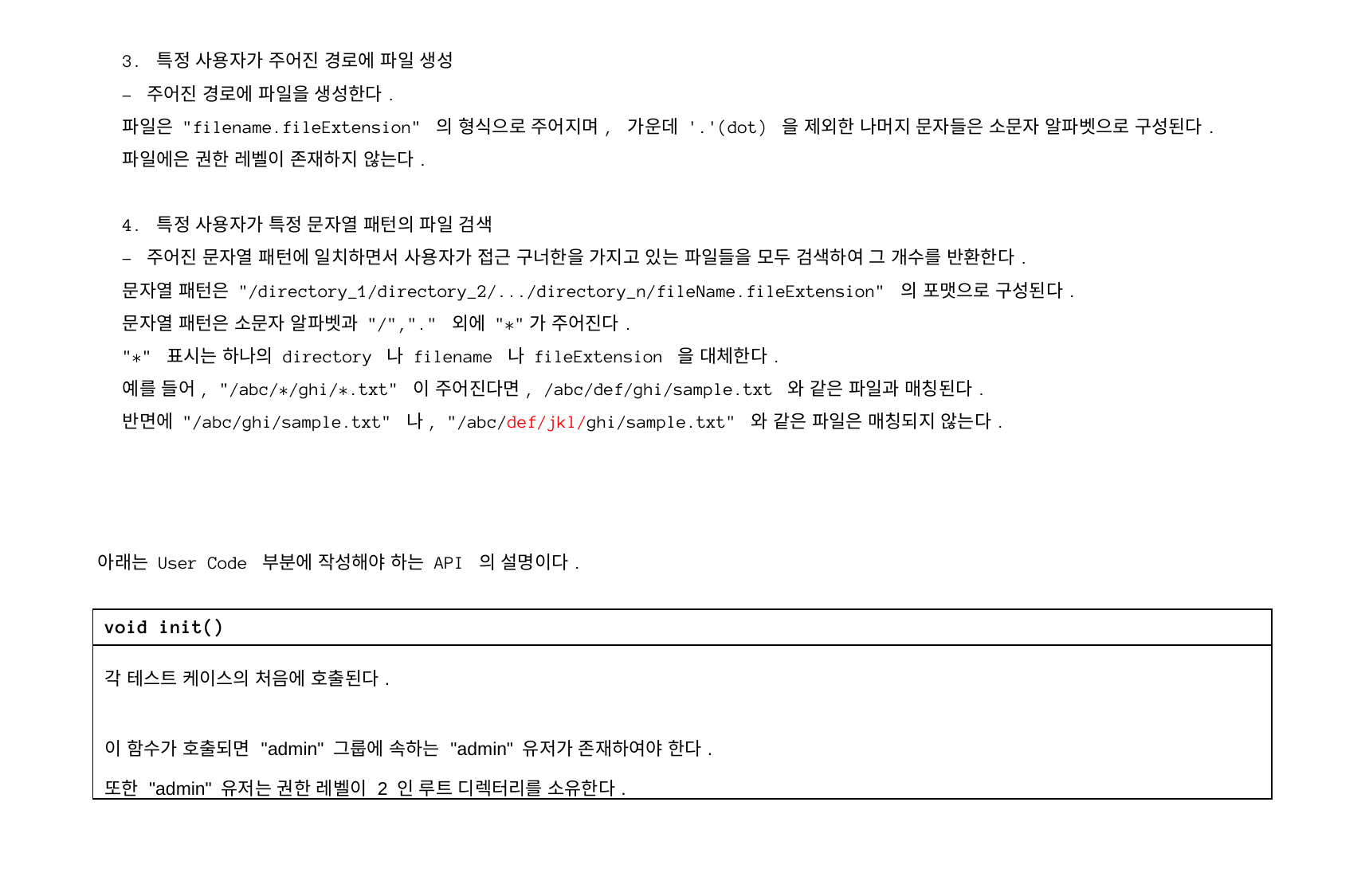

3. 특정 사용자가 주어진 경로에 파일 생성
- 주어진 경로에 파일을 생성한다.
파일은 "filename.fileExtension" 의 형식으로 주어지며, 가운데 '.'(dot) 을 제외한 나머지 문자들은 소문자 알파벳으로 구성된다.
파일에은 권한 레벨이 존재하지 않는다.

4. 특정 사용자가 특정 문자열 패턴의 파일 검색
- 주어진 문자열 패턴에 일치하면서 사용자가 접근 구너한을 가지고 있는 파일들을 모두 검색하여 그 개수를 반환한다.
문자열 패턴은 "/directory_1/directory_2/.../directory_n/fileName.fileExtension" 의 포맷으로 구성된다.
문자열 패턴은 소문자 알파벳과 "/","." 외에 "*"가 주어진다.
"*" 표시는 하나의 directory 나 filename 나 fileExtension 을 대체한다.
예를 들어, "/abc/*/ghi/*.txt" 이 주어진다면, /abc/def/ghi/sample.txt 와 같은 파일과 매칭된다.
반면에 "/abc/ghi/sample.txt" 나, "/abc/def/jkl/ghi/sample.txt" 와 같은 파일은 매칭되지 않는다.
아래는 User Code 부분에 작성해야 하는 API 의 설명이다.
| void init() |
| --- |
| 각 테스트 케이스의 처음에 호출된다. 이 함수가 호출되면 "admin" 그룹에 속하는 "admin" 유저가 존재하여야 한다. 또한 "admin" 유저는 권한 레벨이 2 인 루트 디렉터리를 소유한다. |